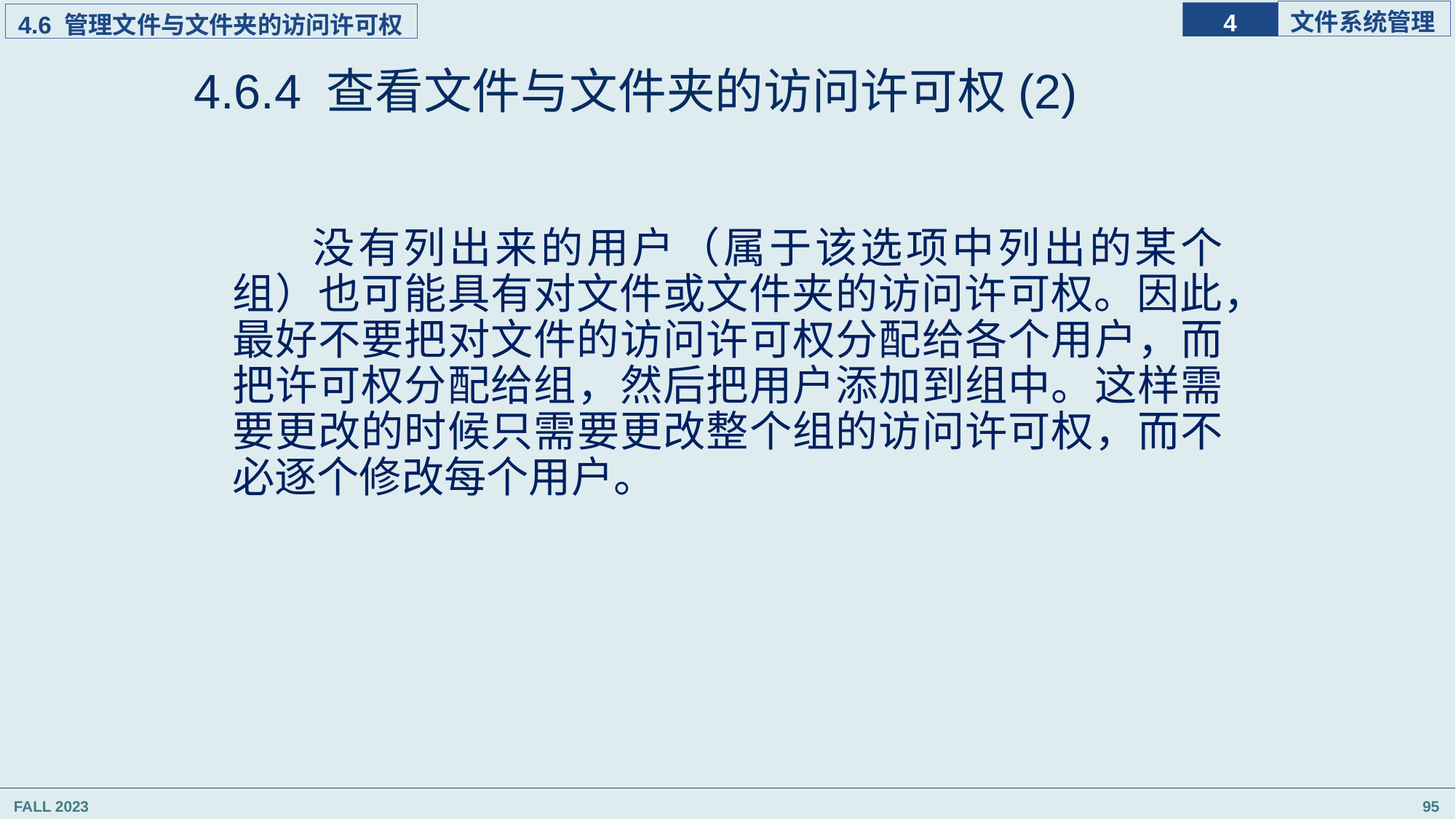

4.6.4 查看文件与文件夹的访问许可权(2)
没有列出来的用户（属于该选项中列出的某个组）也可能具有对文件或文件夹的访问许可权。因此，最好不要把对文件的访问许可权分配给各个用户，而把许可权分配给组，然后把用户添加到组中。这样需要更改的时候只需要更改整个组的访问许可权，而不必逐个修改每个用户。